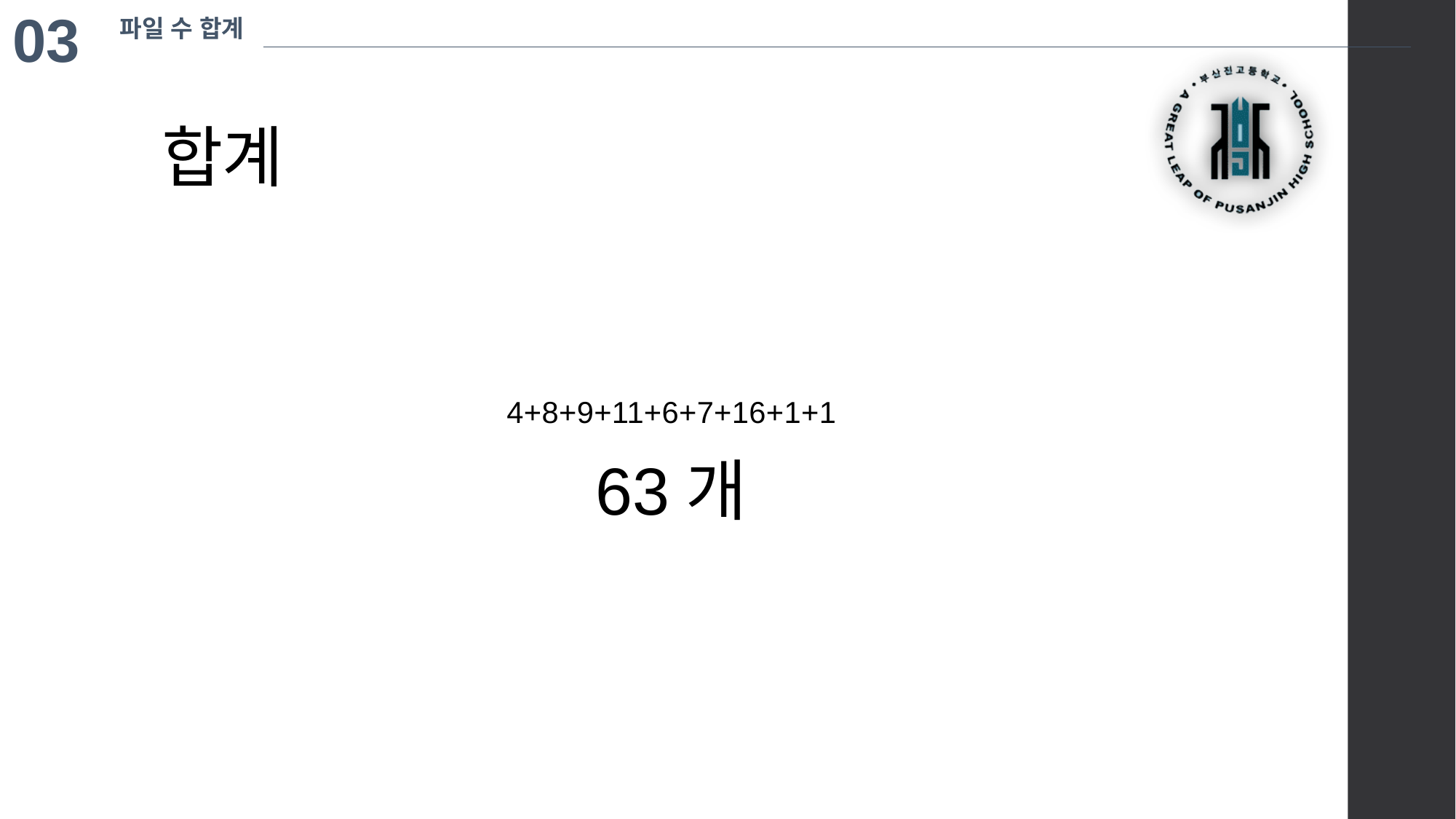

03
파일 수 합계
# 합계
4+8+9+11+6+7+16+1+1
63개